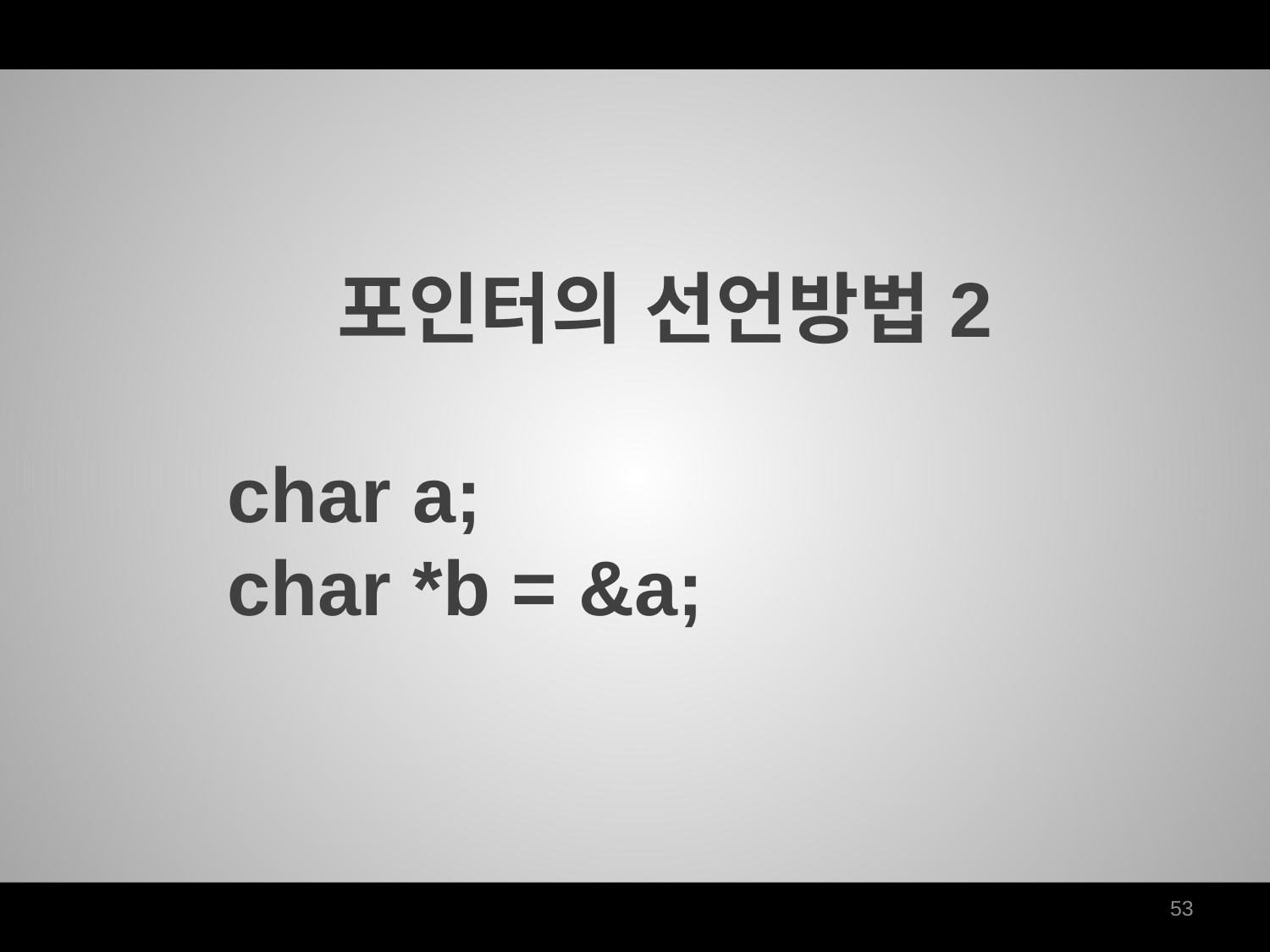

포인터의 선언방법2

char a;
char *b = &a;

53